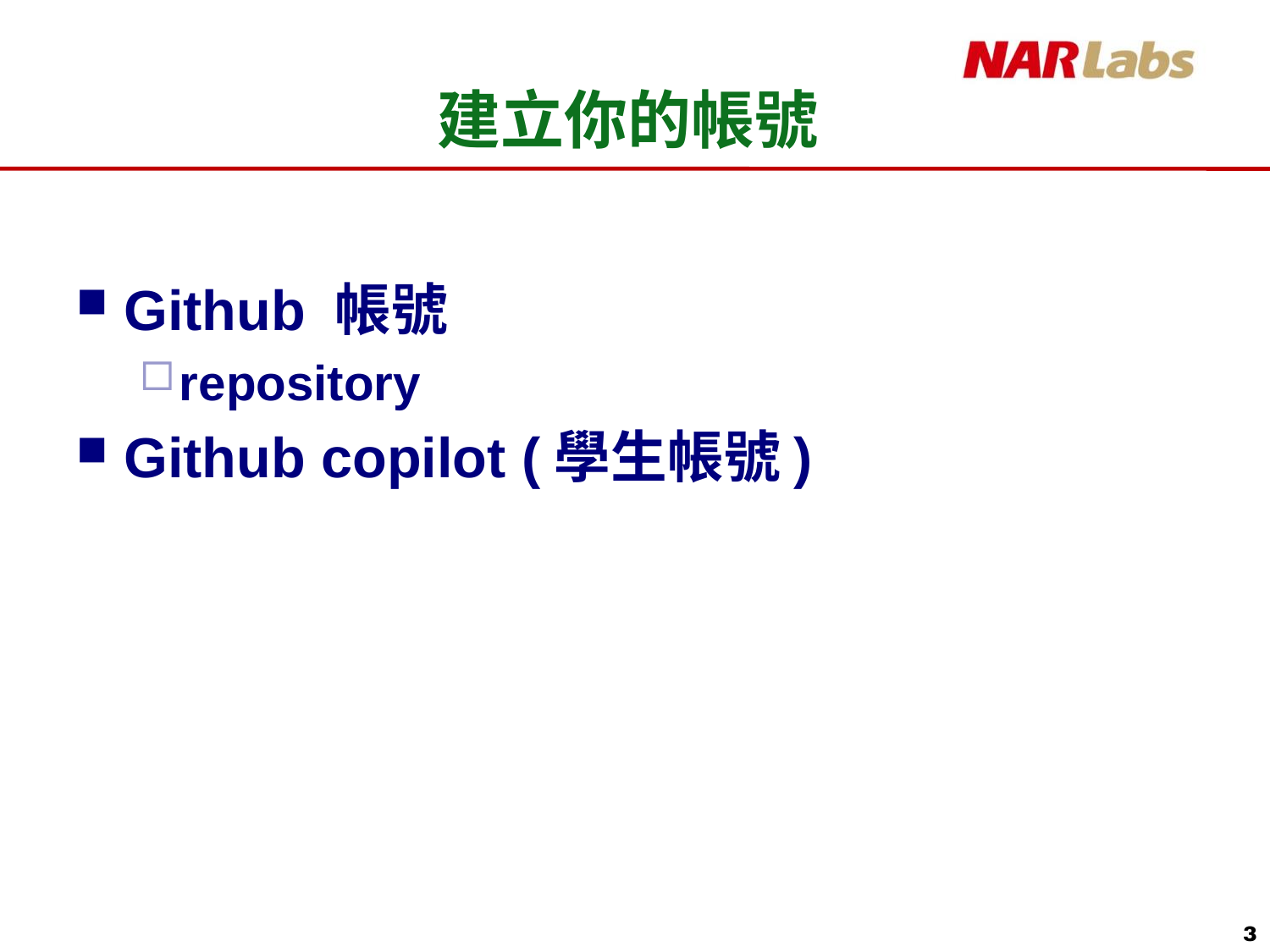

# 建立你的帳號

Github 帳號
repository
Github copilot (學生帳號)
3